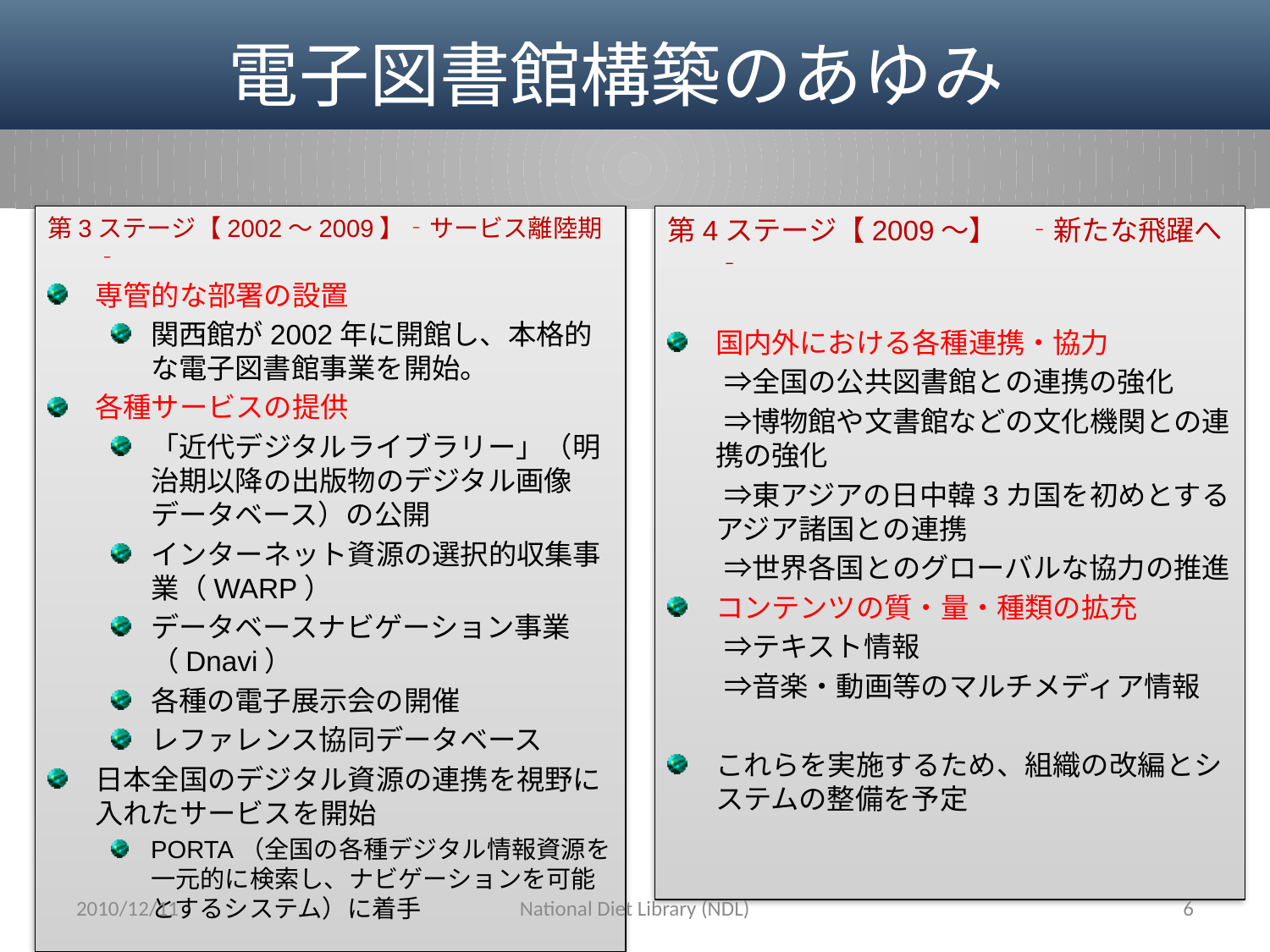

# 電子図書館構築のあゆみ
第3ステージ【2002～2009】‐サービス離陸期‐
専管的な部署の設置
関西館が2002年に開館し、本格的な電子図書館事業を開始。
各種サービスの提供
「近代デジタルライブラリー」（明治期以降の出版物のデジタル画像データベース）の公開
インターネット資源の選択的収集事業（WARP）
データベースナビゲーション事業（Dnavi）
各種の電子展示会の開催
レファレンス協同データベース
日本全国のデジタル資源の連携を視野に入れたサービスを開始
PORTA（全国の各種デジタル情報資源を一元的に検索し、ナビゲーションを可能とするシステム）に着手

第4ステージ【2009～】　‐新たな飛躍へ‐

国内外における各種連携・協力
　　⇒全国の公共図書館との連携の強化
　　⇒博物館や文書館などの文化機関との連携の強化
　　⇒東アジアの日中韓3カ国を初めとするアジア諸国との連携
　　⇒世界各国とのグローバルな協力の推進
コンテンツの質・量・種類の拡充
　　⇒テキスト情報
　　⇒音楽・動画等のマルチメディア情報

これらを実施するため、組織の改編とシステムの整備を予定

2010/12/11
National Diet Library (NDL)
6